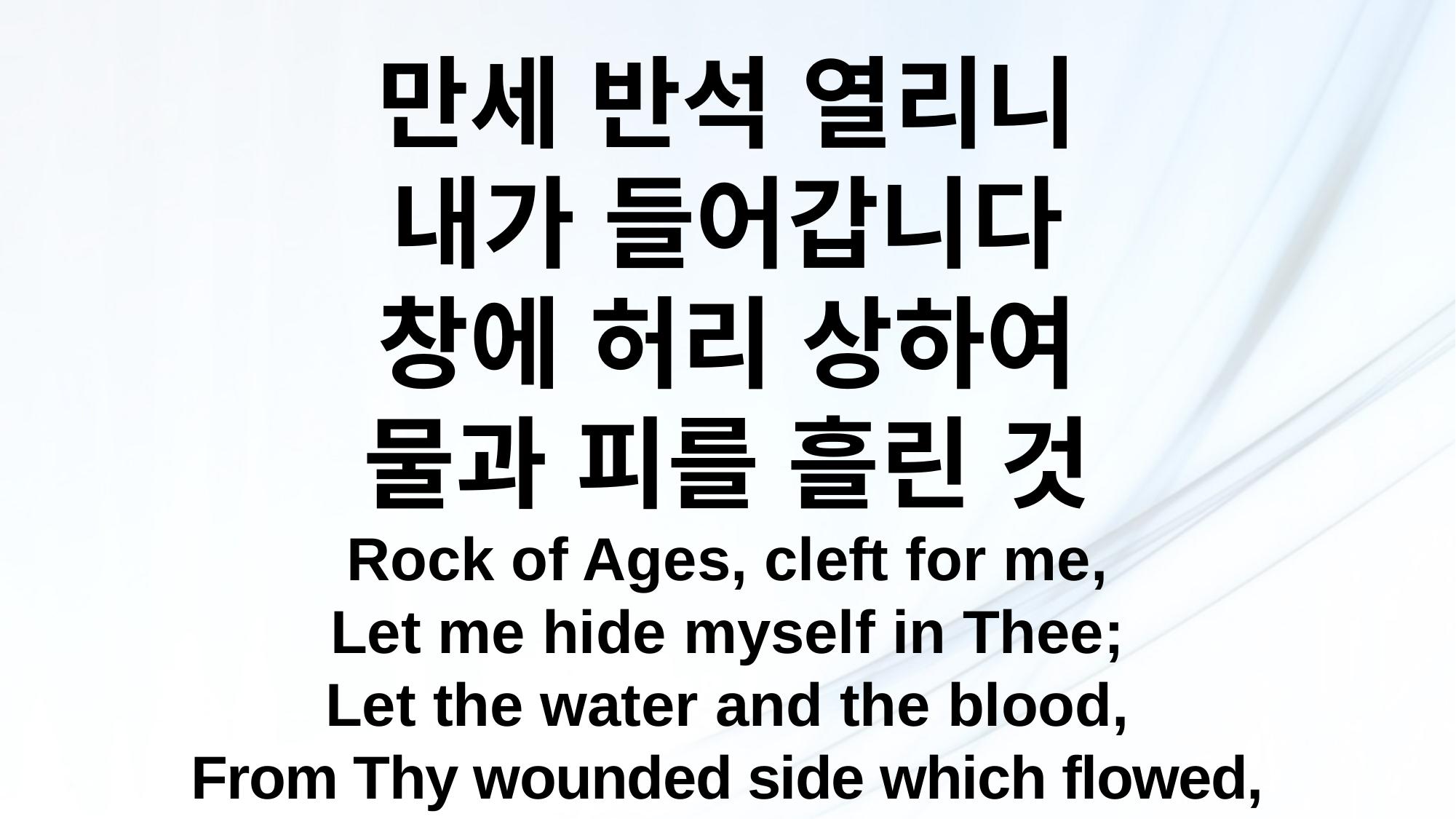

만세 반석 열리니
내가 들어갑니다
창에 허리 상하여
물과 피를 흘린 것
Rock of Ages, cleft for me,
Let me hide myself in Thee;
Let the water and the blood,
From Thy wounded side which flowed,